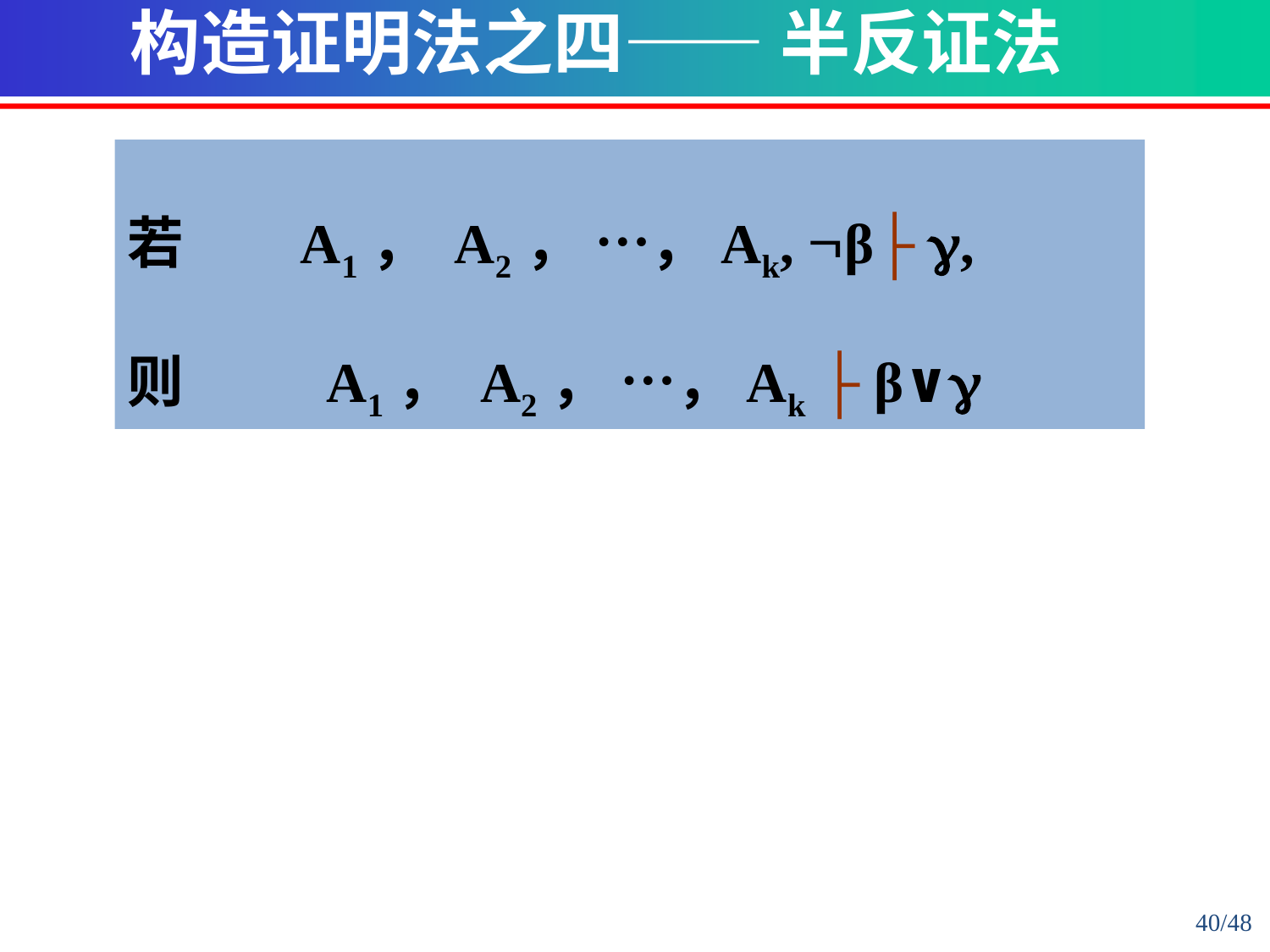

构造证明法之四—— 半反证法
若        A1， A2， …，Ak, ¬β├ γ,
则          A1， A2， …，Ak ├ β∨γ
40/48